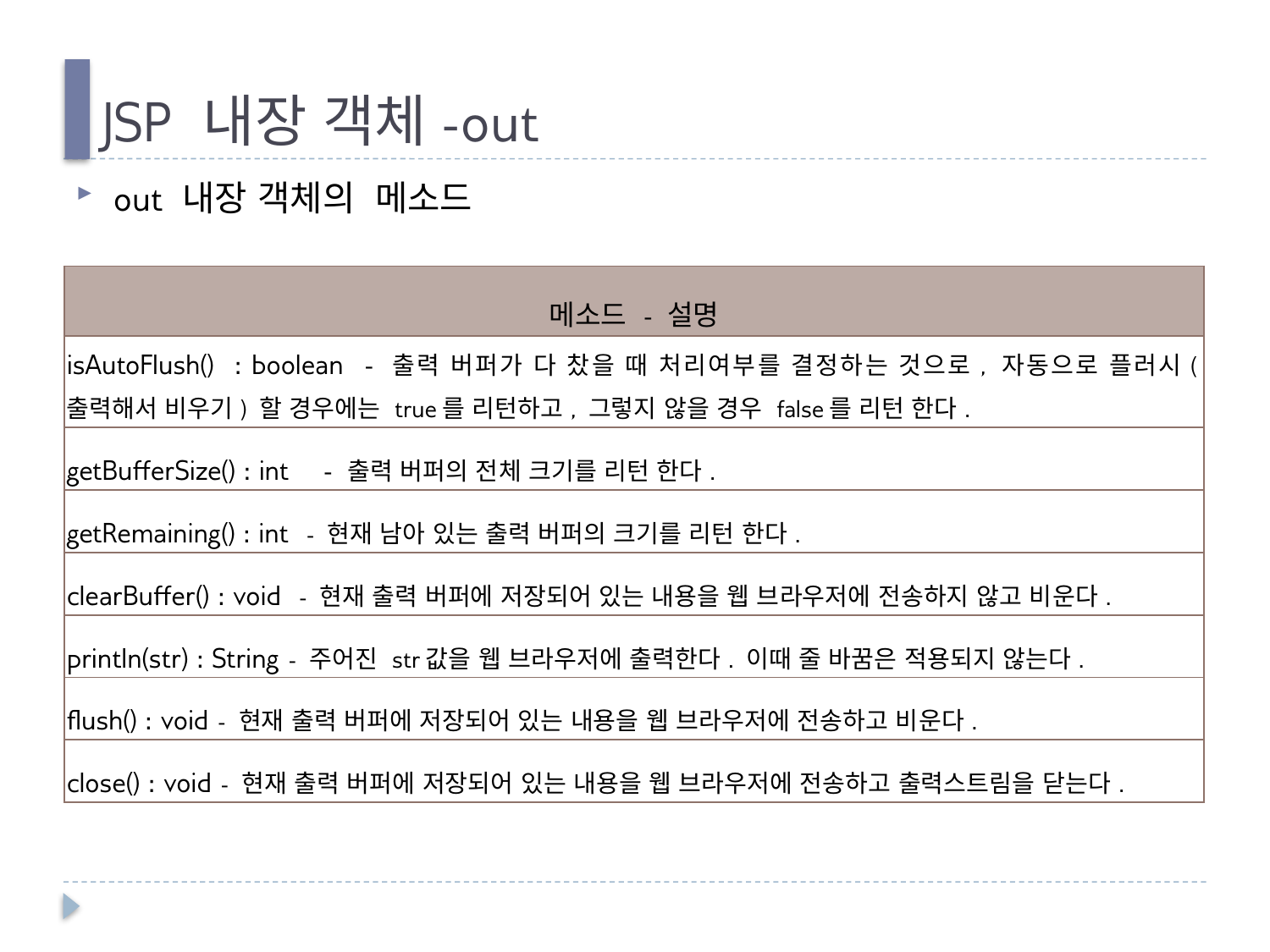

# JSP 내장 객체-out
out 내장 객체의  메소드
| 메소드 - 설명 |
| --- |
| isAutoFlush() : boolean - 출력 버퍼가 다 찼을 때 처리여부를 결정하는 것으로, 자동으로 플러시(출력해서 비우기) 할 경우에는 true를 리턴하고, 그렇지 않을 경우 false를 리턴 한다. |
| getBufferSize() : int - 출력 버퍼의 전체 크기를 리턴 한다. |
| getRemaining() : int - 현재 남아 있는 출력 버퍼의 크기를 리턴 한다. |
| clearBuffer() : void - 현재 출력 버퍼에 저장되어 있는 내용을 웹 브라우저에 전송하지 않고 비운다. |
| println(str) : String - 주어진 str값을 웹 브라우저에 출력한다. 이때 줄 바꿈은 적용되지 않는다. |
| flush() : void - 현재 출력 버퍼에 저장되어 있는 내용을 웹 브라우저에 전송하고 비운다. |
| close() : void - 현재 출력 버퍼에 저장되어 있는 내용을 웹 브라우저에 전송하고 출력스트림을 닫는다. |